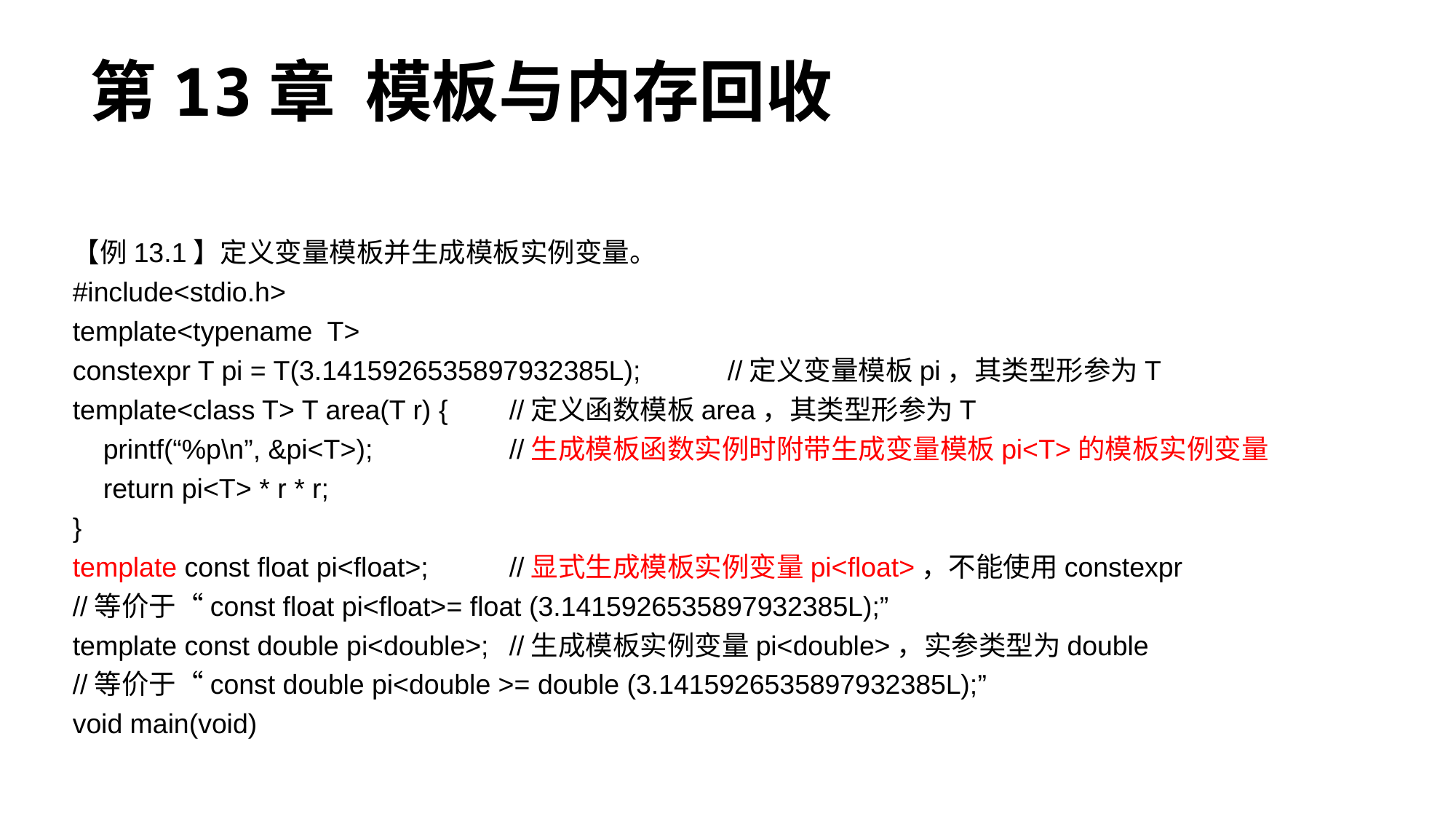

# 第13章  模板与内存回收
【例13.1】定义变量模板并生成模板实例变量。
#include<stdio.h>
template<typename  T>
constexpr T pi = T(3.1415926535897932385L); 	//定义变量模板pi，其类型形参为T
template<class T> T area(T r) { 	//定义函数模板area，其类型形参为T
    printf(“%p\n”, &pi<T>);		//生成模板函数实例时附带生成变量模板pi<T>的模板实例变量
    return pi<T> * r * r;
}
template const float pi<float>;	//显式生成模板实例变量pi<float>，不能使用constexpr
//等价于“const float pi<float>= float (3.1415926535897932385L);”
template const double pi<double>;	//生成模板实例变量pi<double>，实参类型为double
//等价于“const double pi<double >= double (3.1415926535897932385L);”
void main(void)